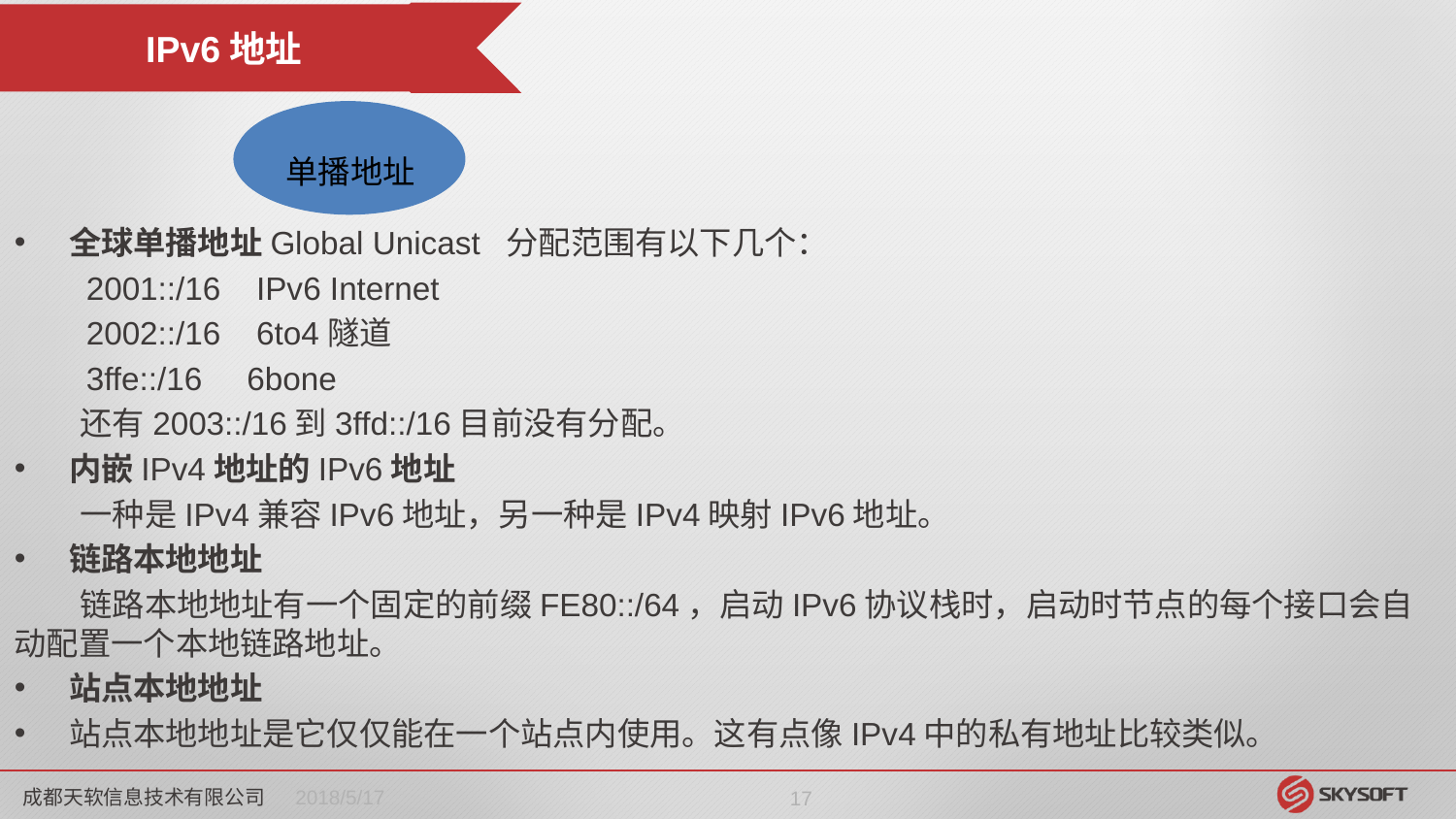

IPv6地址

单播地址
全球单播地址Global Unicast  分配范围有以下几个：
        2001::/16    IPv6 Internet
        2002::/16    6to4隧道
        3ffe::/16     6bone
        还有2003::/16到3ffd::/16目前没有分配。
内嵌IPv4地址的IPv6地址
        一种是IPv4兼容IPv6地址，另一种是IPv4映射IPv6地址。
链路本地地址
        链路本地地址有一个固定的前缀FE80::/64，启动IPv6协议栈时，启动时节点的每个接口会自动配置一个本地链路地址。
站点本地地址
站点本地地址是它仅仅能在一个站点内使用。这有点像IPv4中的私有地址比较类似。
成都天软信息技术有限公司
2018/5/17
17
Page 17